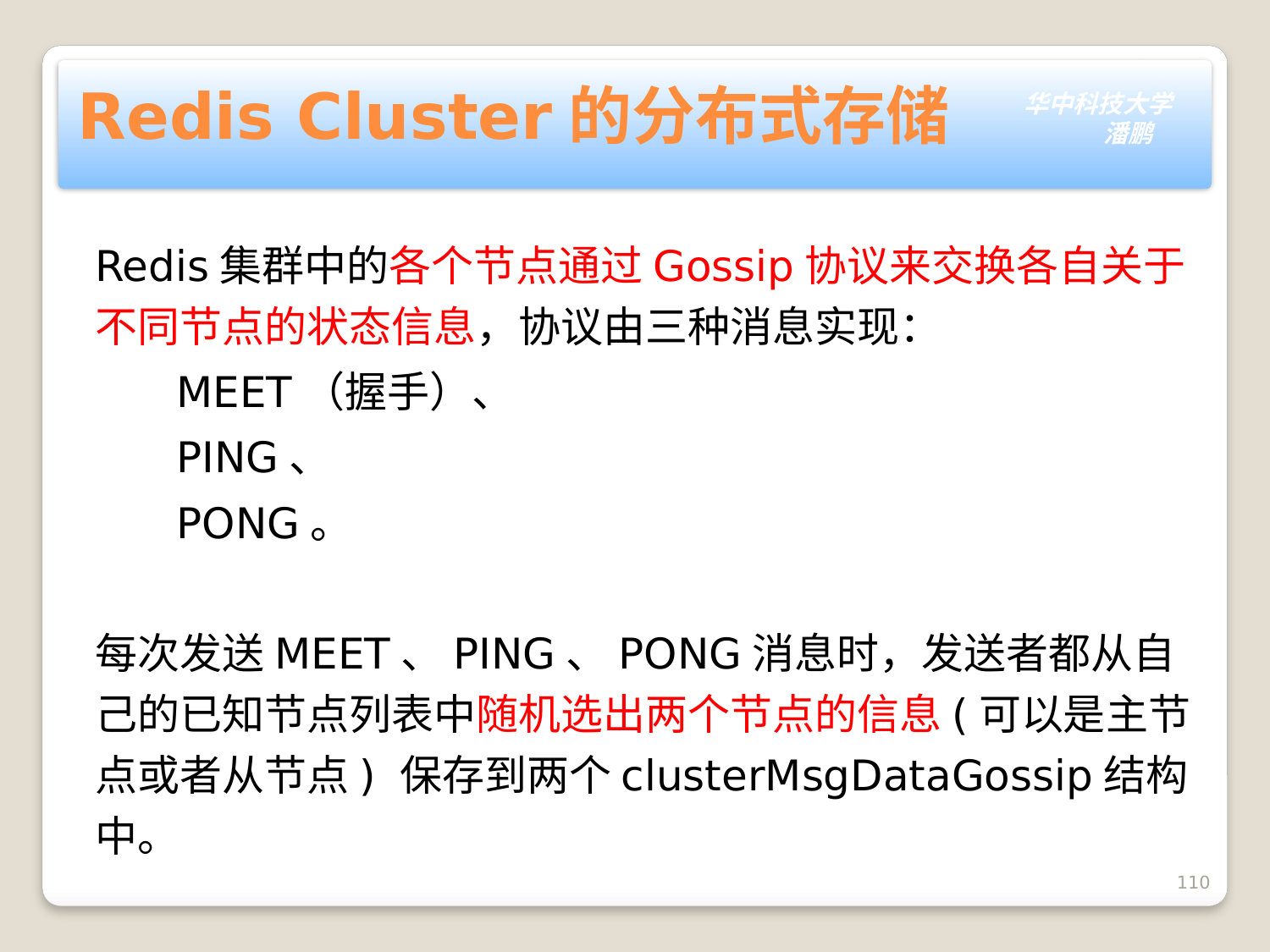

# Redis Cluster的分布式存储
Redis集群中的各个节点通过Gossip协议来交换各自关于不同节点的状态信息，协议由三种消息实现：
      MEET（握手）、
      PING、
      PONG。

每次发送MEET、PING、PONG消息时，发送者都从自己的已知节点列表中随机选出两个节点的信息(可以是主节点或者从节点) 保存到两个clusterMsgDataGossip结构中。
110